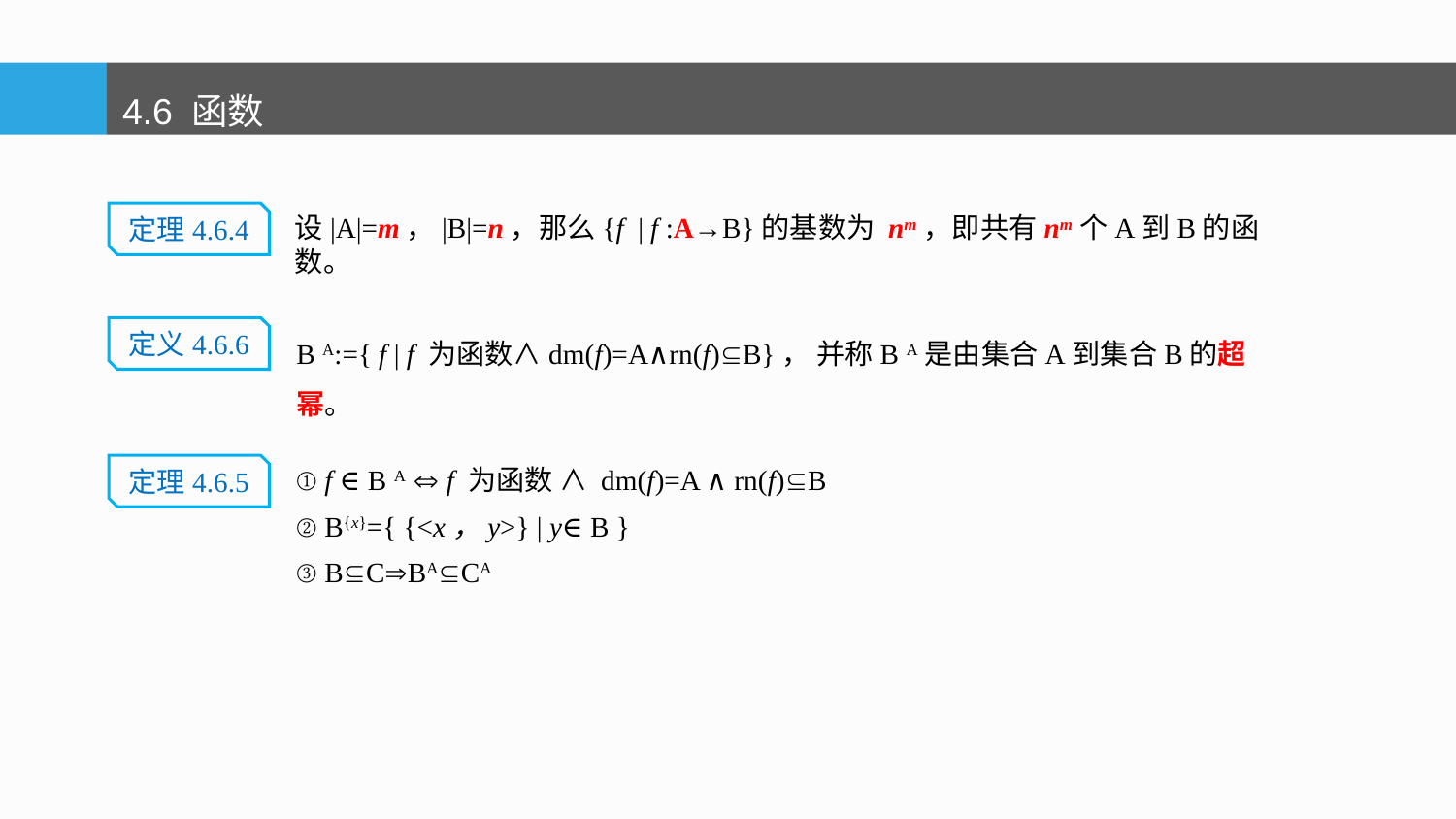

4.6 函数

定理4.6.4
设|A|=m，|B|=n，那么{f  | f :A→B}的基数为 nm，即共有nm个A到B的函数。
B A:={ f | f 为函数∧dm(f)=A∧rn(f)⊆B}， 并称B A是由集合A到集合B的超幂。
定义4.6.6
定理4.6.5
     ① f ∈B A ⇔ f 为函数 ∧ dm(f)=A ∧ rn(f)⊆B
     ② B{x}={ {<x，y>} | y∈B }
     ③ B⊆C⇒BA⊆CA